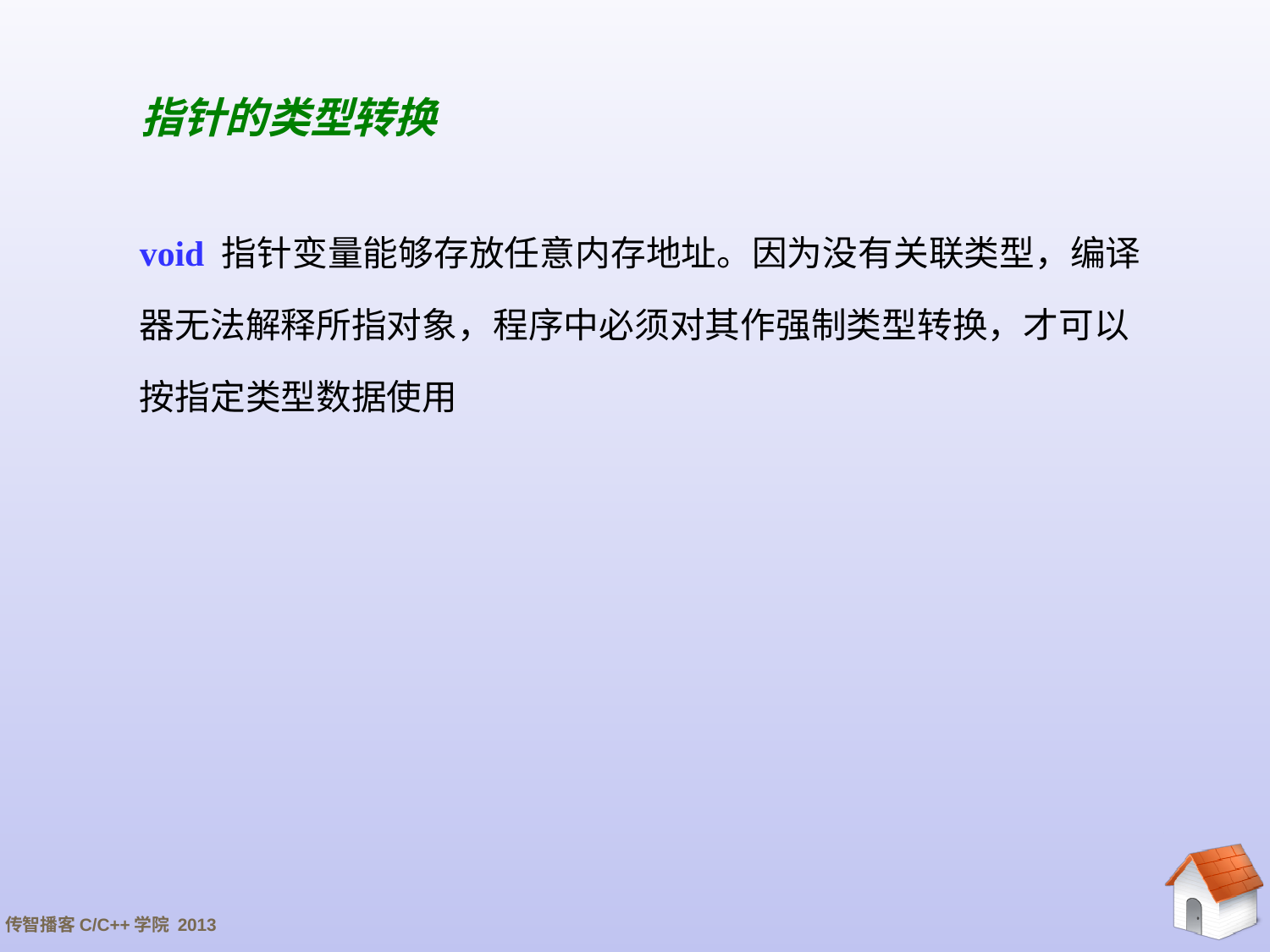

指针的类型转换
void 指针变量能够存放任意内存地址。因为没有关联类型，编译器无法解释所指对象，程序中必须对其作强制类型转换，才可以按指定类型数据使用